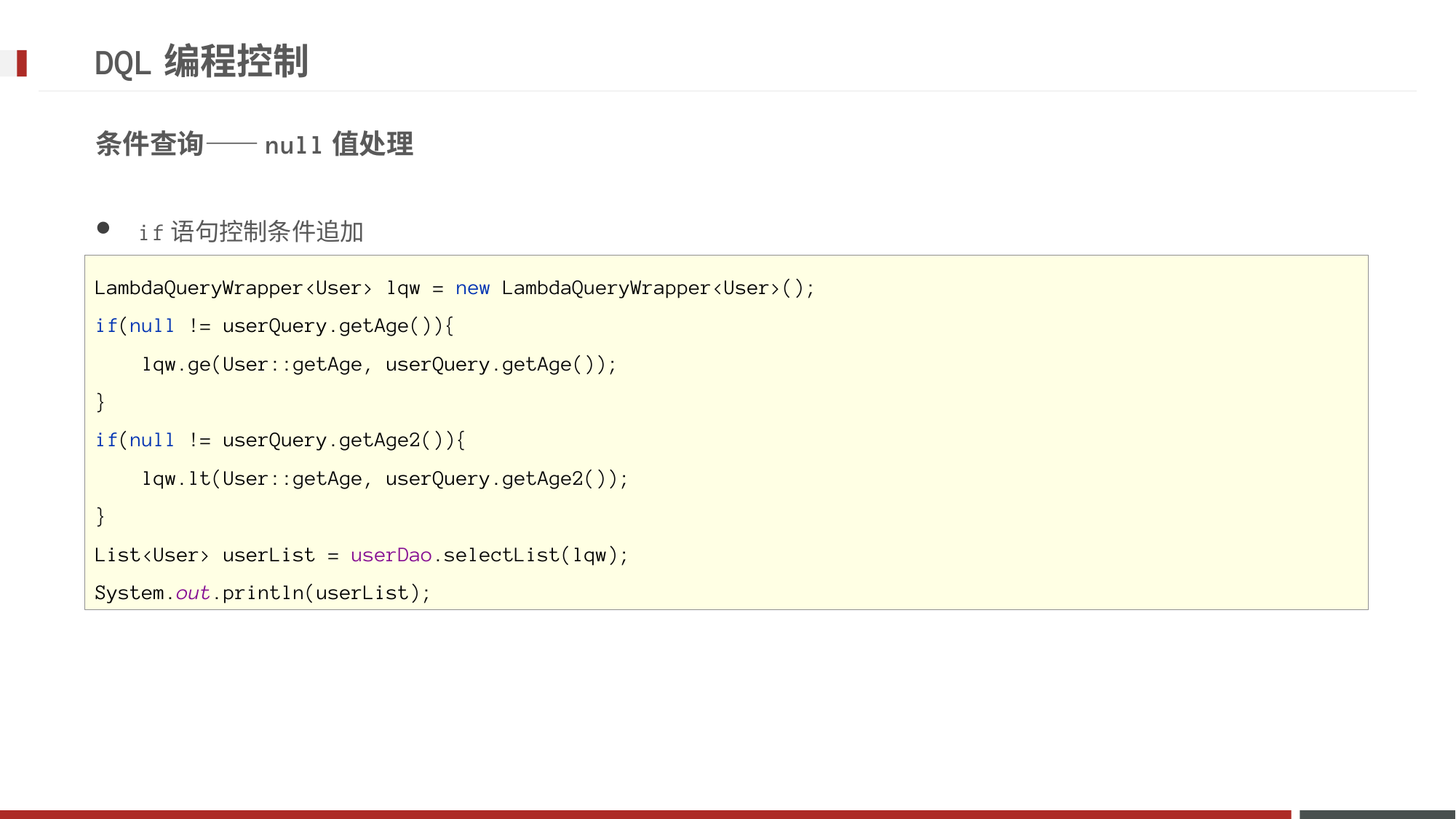

# DQL编程控制
条件查询——null值处理
if语句控制条件追加
LambdaQueryWrapper<User> lqw = new LambdaQueryWrapper<User>();
if(null != userQuery.getAge()){
    lqw.ge(User::getAge, userQuery.getAge());
}
if(null != userQuery.getAge2()){
    lqw.lt(User::getAge, userQuery.getAge2());
}
List<User> userList = userDao.selectList(lqw);
System.out.println(userList);